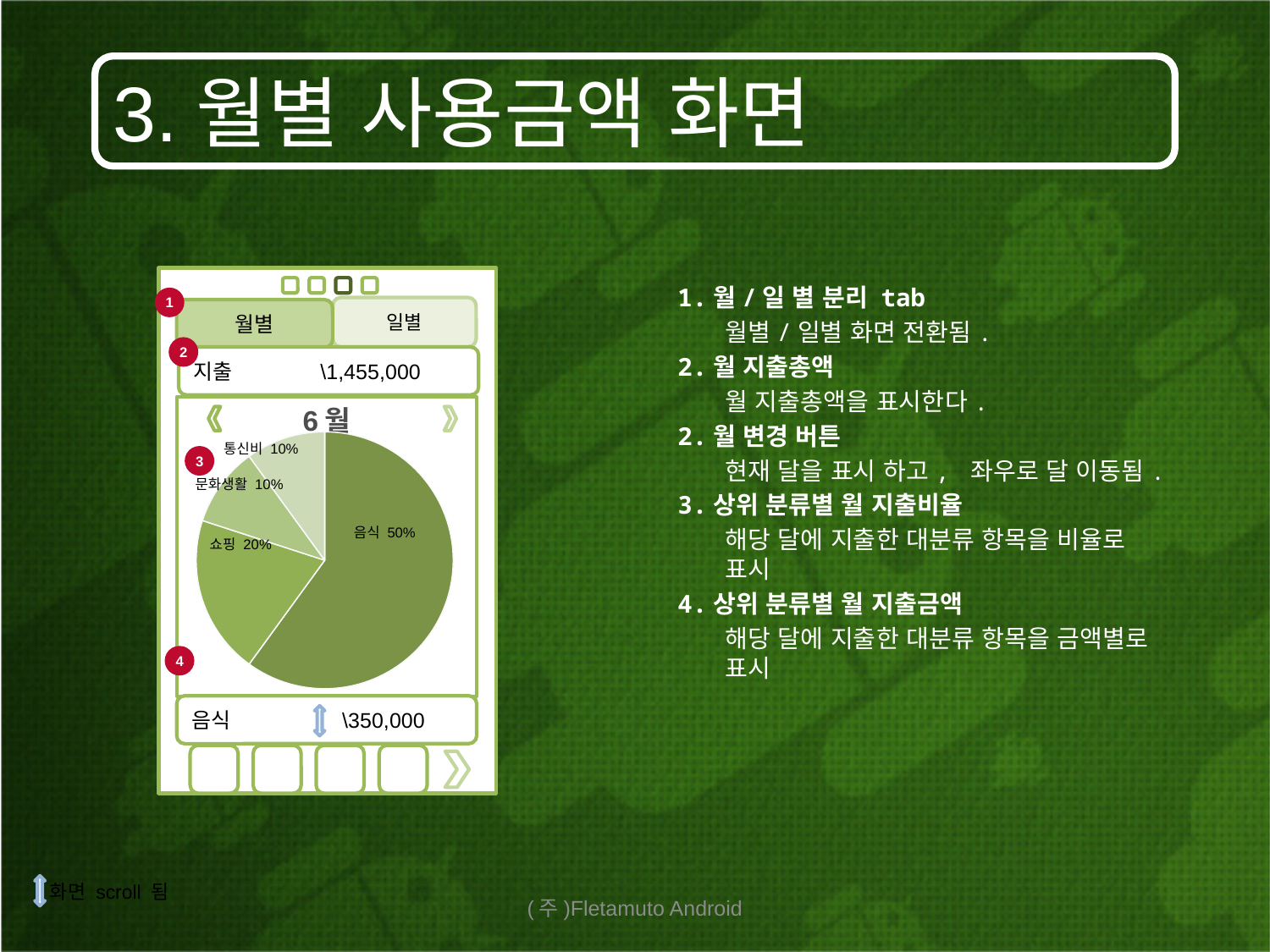

3.월별 사용금액 화면

1.월/일 별 분리 tab
	월별/일별 화면 전환됨.
2.월 지출총액
	월 지출총액을 표시한다.
2.월 변경 버튼
	현재 달을 표시 하고, 좌우로 달 이동됨.
3.상위 분류별 월 지출비율
	해당 달에 지출한 대분류 항목을 비율로 표시
4.상위 분류별 월 지출금액
	해당 달에 지출한 대분류 항목을 금액별로 표시

1
일별
월별
2
지출              \1,455,000
2
6월

### Chart

| Category | 판매 | 판매 |
|---|---|---|
| 음식 | 60.0 | 60.0 |
| 문화생활 | 20.0 | 20.0 |
| 통신비 | 10.0 | 10.0 |
| 쇼핑 | 10.0 | 10.0 |
통신비 10%
3
문화생활 10%
음식 50%
쇼핑 20%
4
음식                  \350,000

화면 scroll 됨

(주)Fletamuto Android